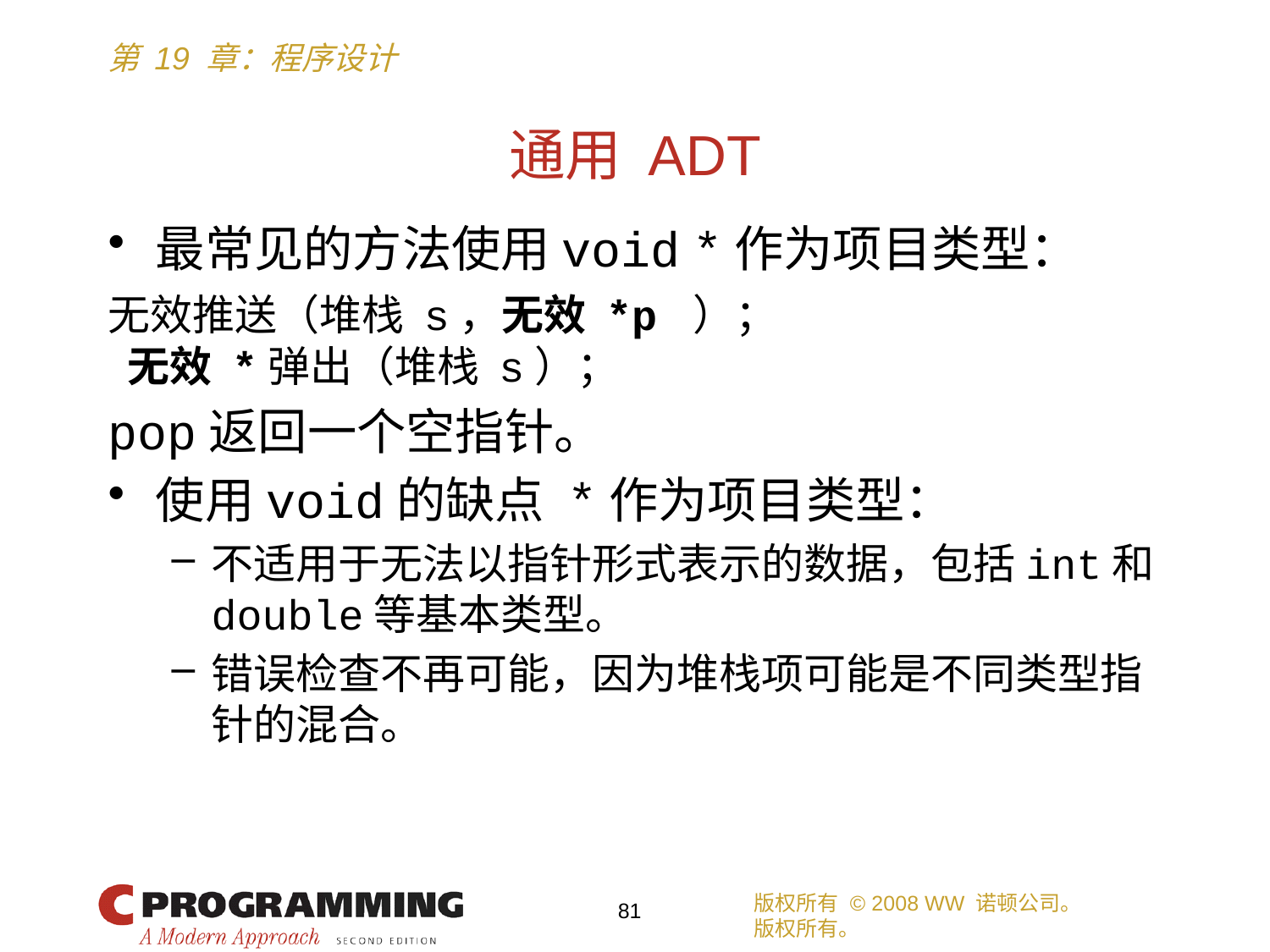

# 通用 ADT
最常见的方法使用void *作为项目类型：
无效推送（堆栈 s，无效 *p ）；
 无效 *弹出（堆栈 s）；
pop返回一个空指针。
使用void的缺点 *作为项目类型：
不适用于无法以指针形式表示的数据，包括int和double等基本类型。
错误检查不再可能，因为堆栈项可能是不同类型指针的混合。
版权所有 © 2008 WW 诺顿公司。
版权所有。
81